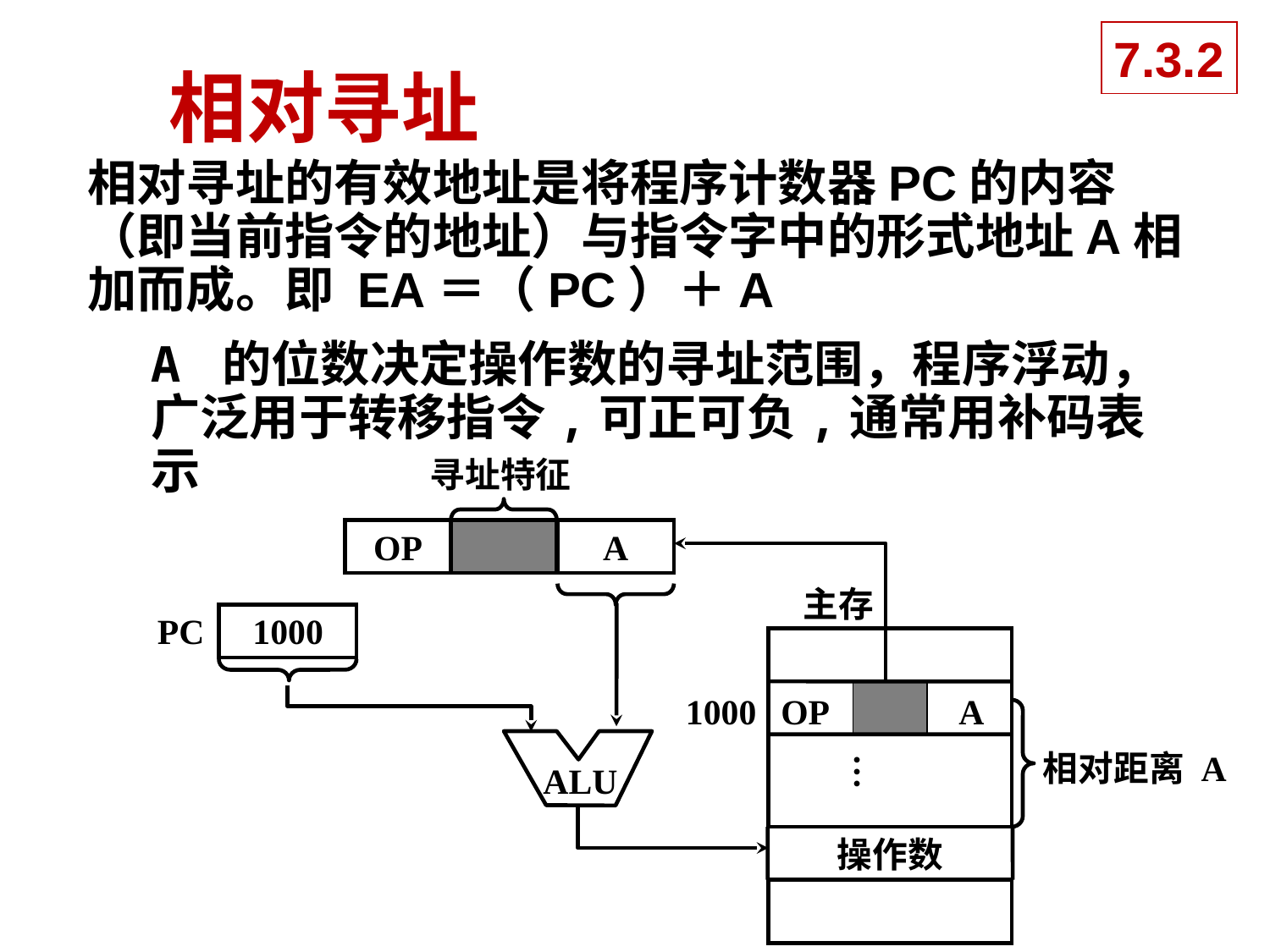

7.3.2
# 相对寻址
相对寻址的有效地址是将程序计数器PC的内容（即当前指令的地址）与指令字中的形式地址A相加而成。即 EA＝（PC）＋A
A 的位数决定操作数的寻址范围，程序浮动，广泛用于转移指令,可正可负,通常用补码表示
寻址特征

OP

A

主存

1000
OP
A

   …

PC
1000

ALU
相对距离 A

操作数